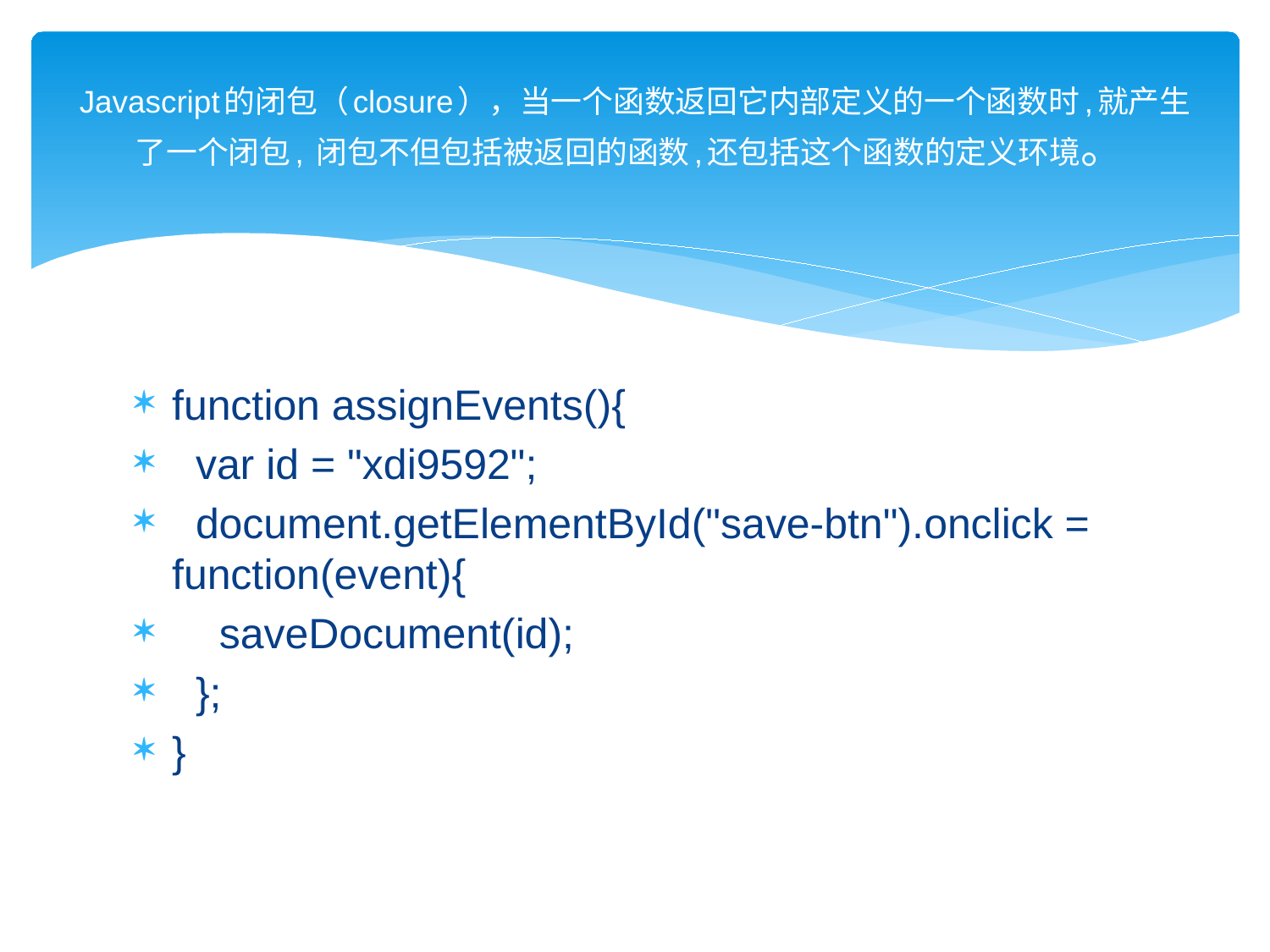

# Javascript的闭包（closure），当一个函数返回它内部定义的一个函数时,就产生了一个闭包, 闭包不但包括被返回的函数,还包括这个函数的定义环境。
function assignEvents(){
  var id = "xdi9592";
  document.getElementById("save-btn").onclick = function(event){
    saveDocument(id);
  };
}